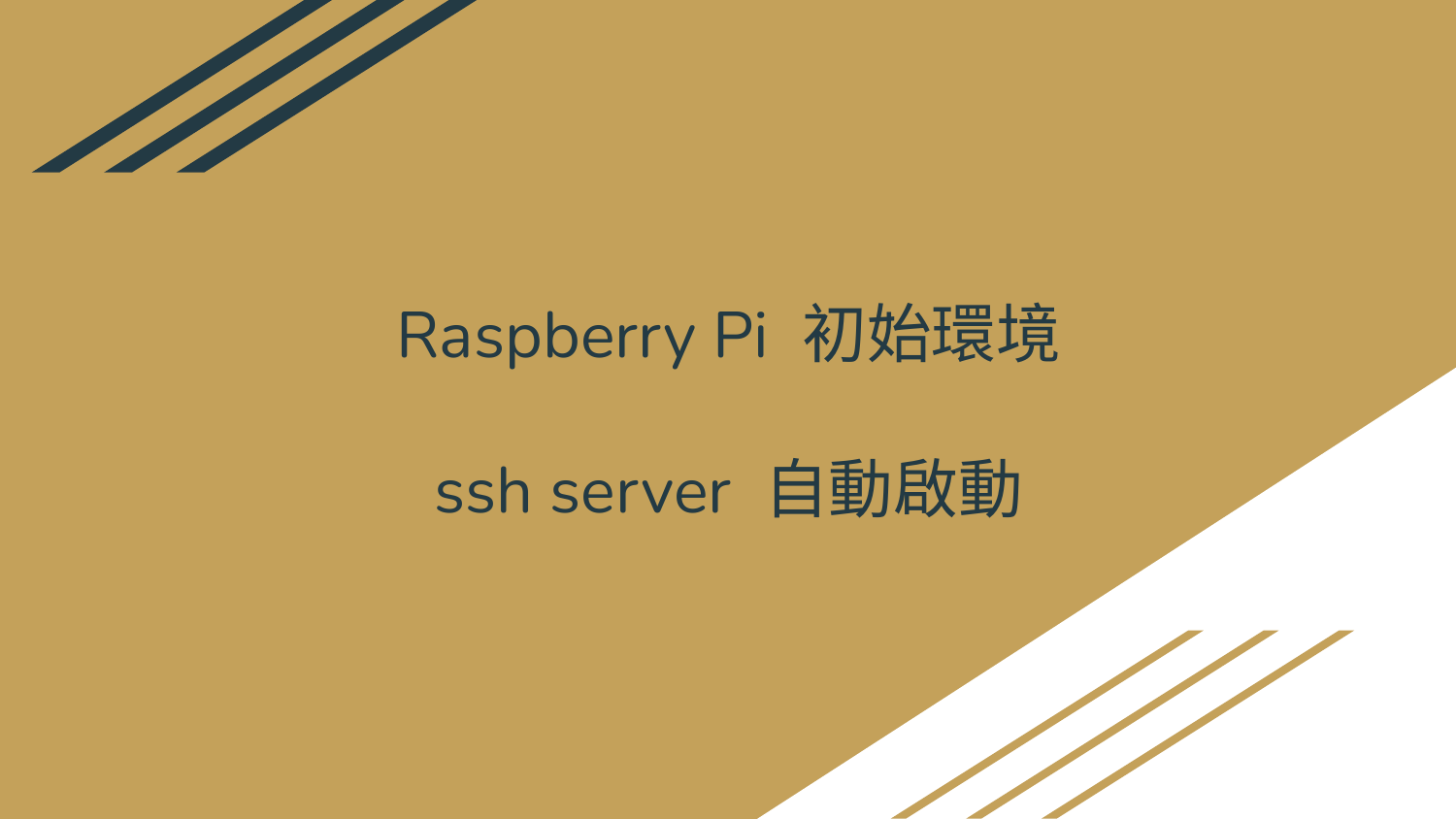

# Raspberry Pi 初始環境

ssh server 自動啟動